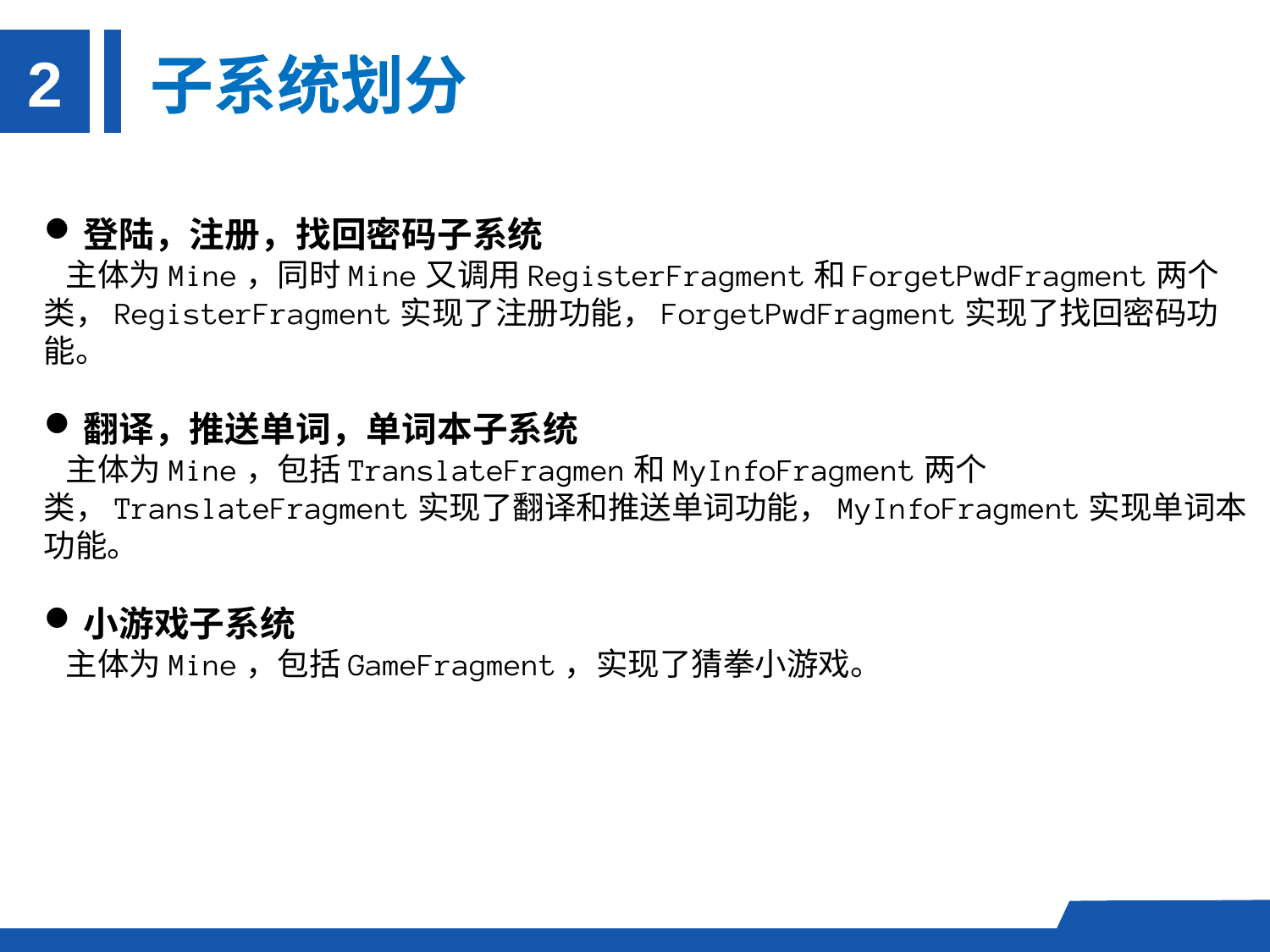

2
子系统划分
登陆，注册，找回密码子系统
  主体为Mine，同时Mine又调用RegisterFragment和ForgetPwdFragment两个类，RegisterFragment实现了注册功能，ForgetPwdFragment实现了找回密码功能。

翻译，推送单词，单词本子系统
  主体为Mine，包括TranslateFragmen和MyInfoFragment两个类，TranslateFragment实现了翻译和推送单词功能，MyInfoFragment实现单词本功能。

小游戏子系统
  主体为Mine，包括GameFragment，实现了猜拳小游戏。